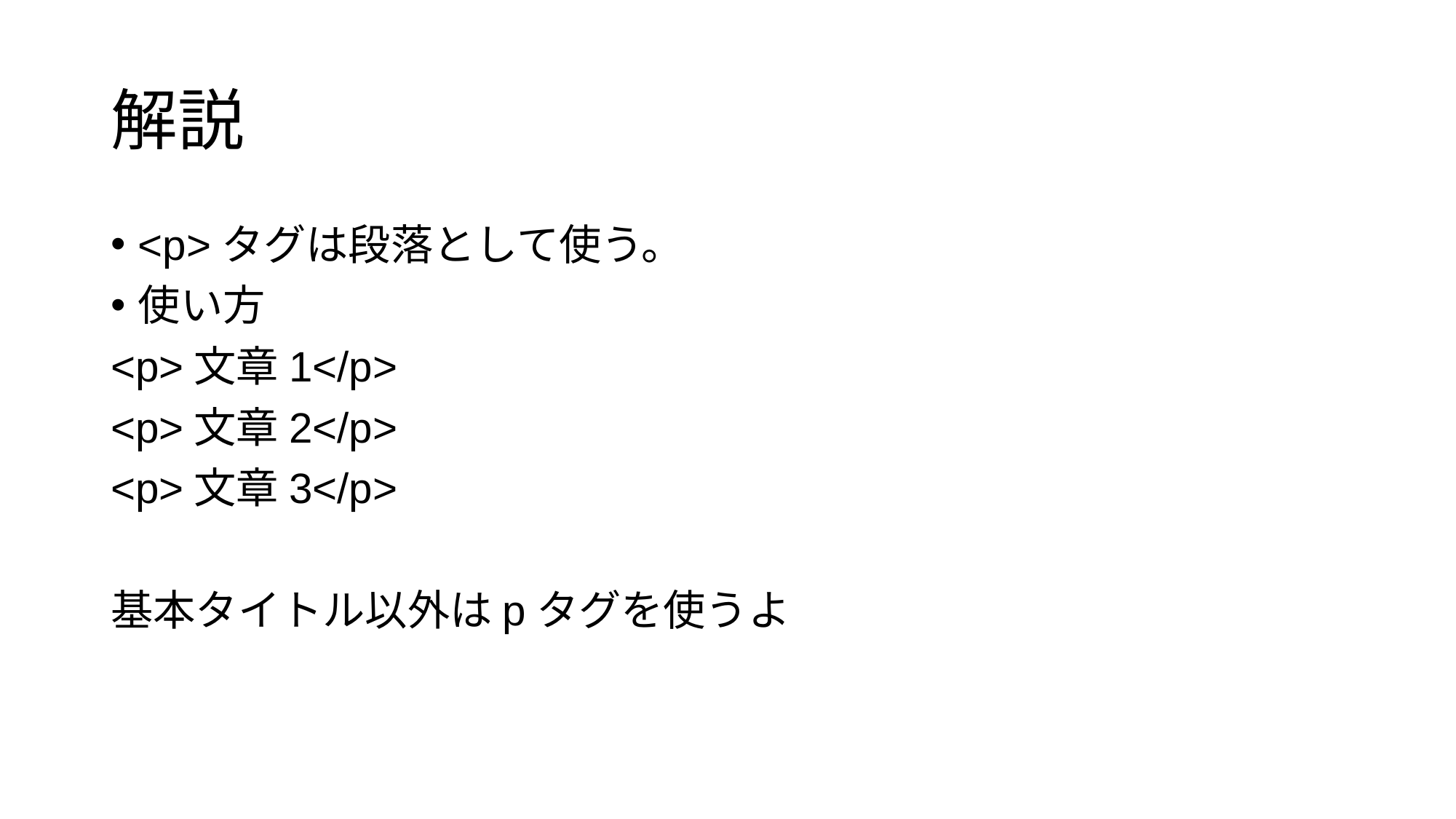

# 解説
<p>タグは段落として使う。
使い方
<p>文章1</p>
<p>文章2</p>
<p>文章3</p>

基本タイトル以外はpタグを使うよ